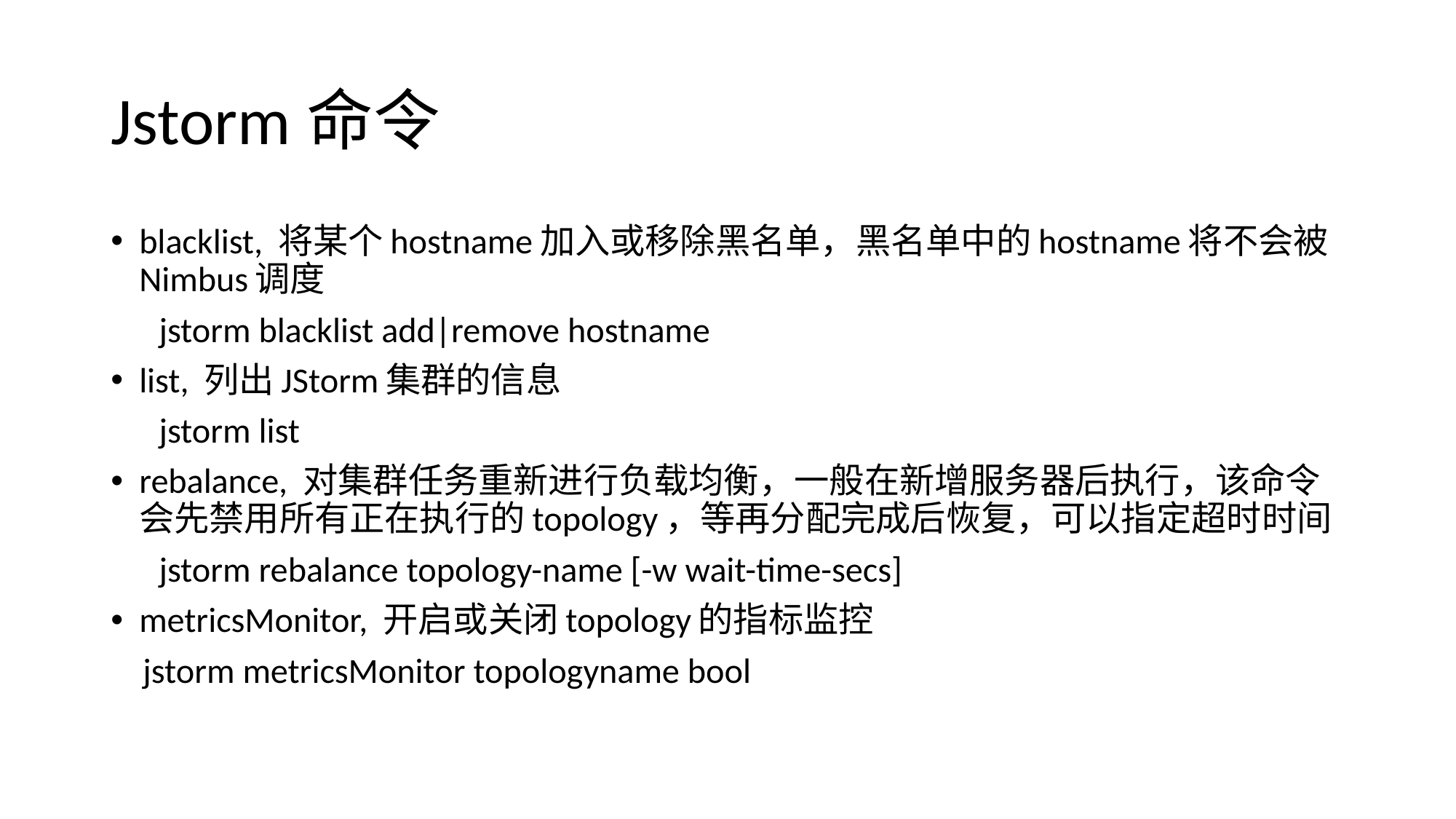

# Jstorm命令
blacklist, 将某个hostname加入或移除黑名单，黑名单中的hostname将不会被Nimbus调度
      jstorm blacklist add|remove hostname
list, 列出JStorm集群的信息
      jstorm list
rebalance, 对集群任务重新进行负载均衡，一般在新增服务器后执行，该命令会先禁用所有正在执行的topology，等再分配完成后恢复，可以指定超时时间
      jstorm rebalance topology-name [-w wait-time-secs]
metricsMonitor, 开启或关闭topology的指标监控
    jstorm metricsMonitor topologyname bool